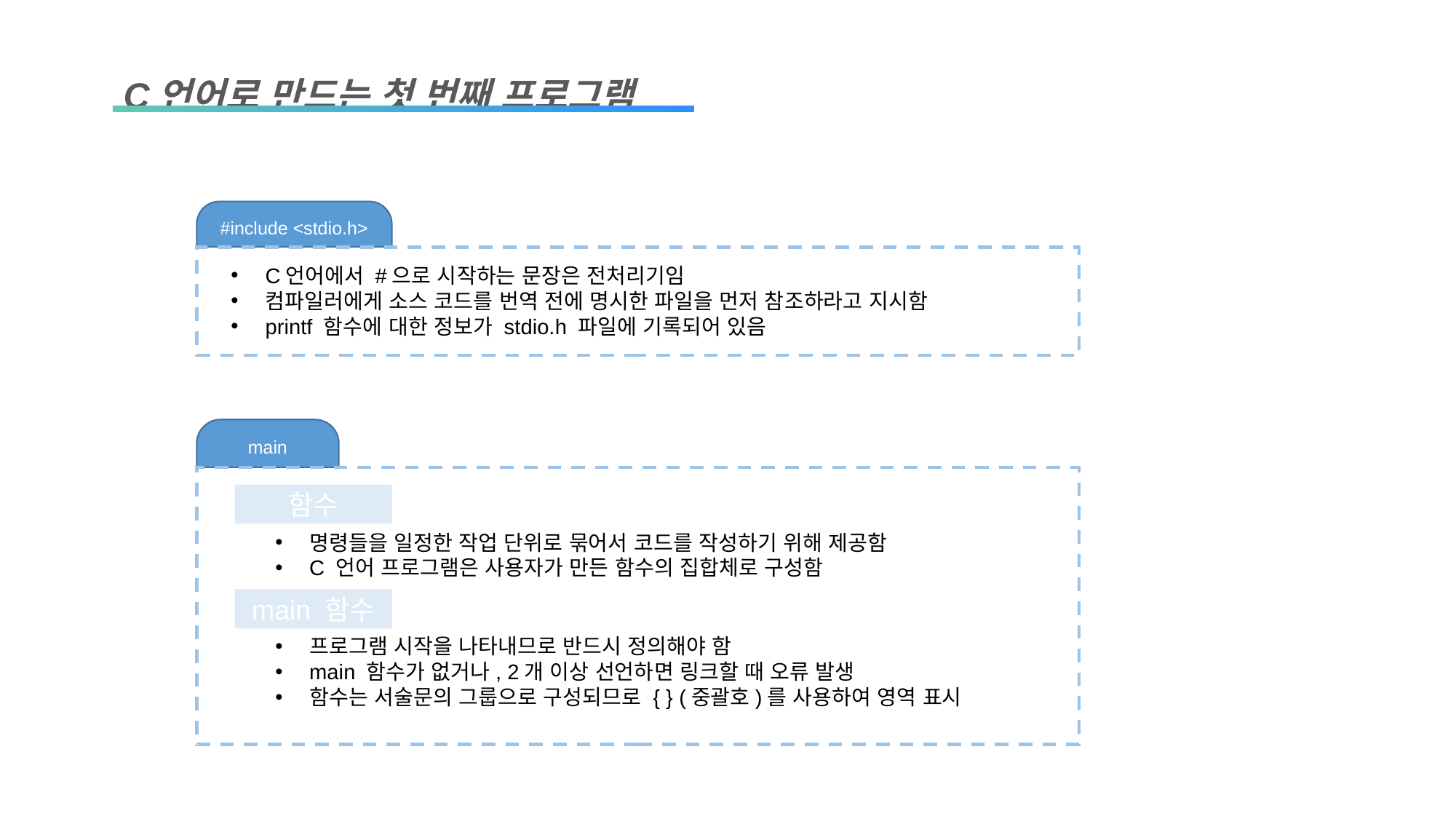

C언어로 만드는 첫 번째 프로그램

#include <stdio.h>

C언어에서 #으로 시작하는 문장은 전처리기임
컴파일러에게 소스 코드를 번역 전에 명시한 파일을 먼저 참조하라고 지시함
printf 함수에 대한 정보가 stdio.h 파일에 기록되어 있음
main

함수
명령들을 일정한 작업 단위로 묶어서 코드를 작성하기 위해 제공함
C 언어 프로그램은 사용자가 만든 함수의 집합체로 구성함
main 함수
프로그램 시작을 나타내므로 반드시 정의해야 함
main 함수가 없거나, 2개 이상 선언하면 링크할 때 오류 발생
함수는 서술문의 그룹으로 구성되므로 { } (중괄호)를 사용하여 영역 표시